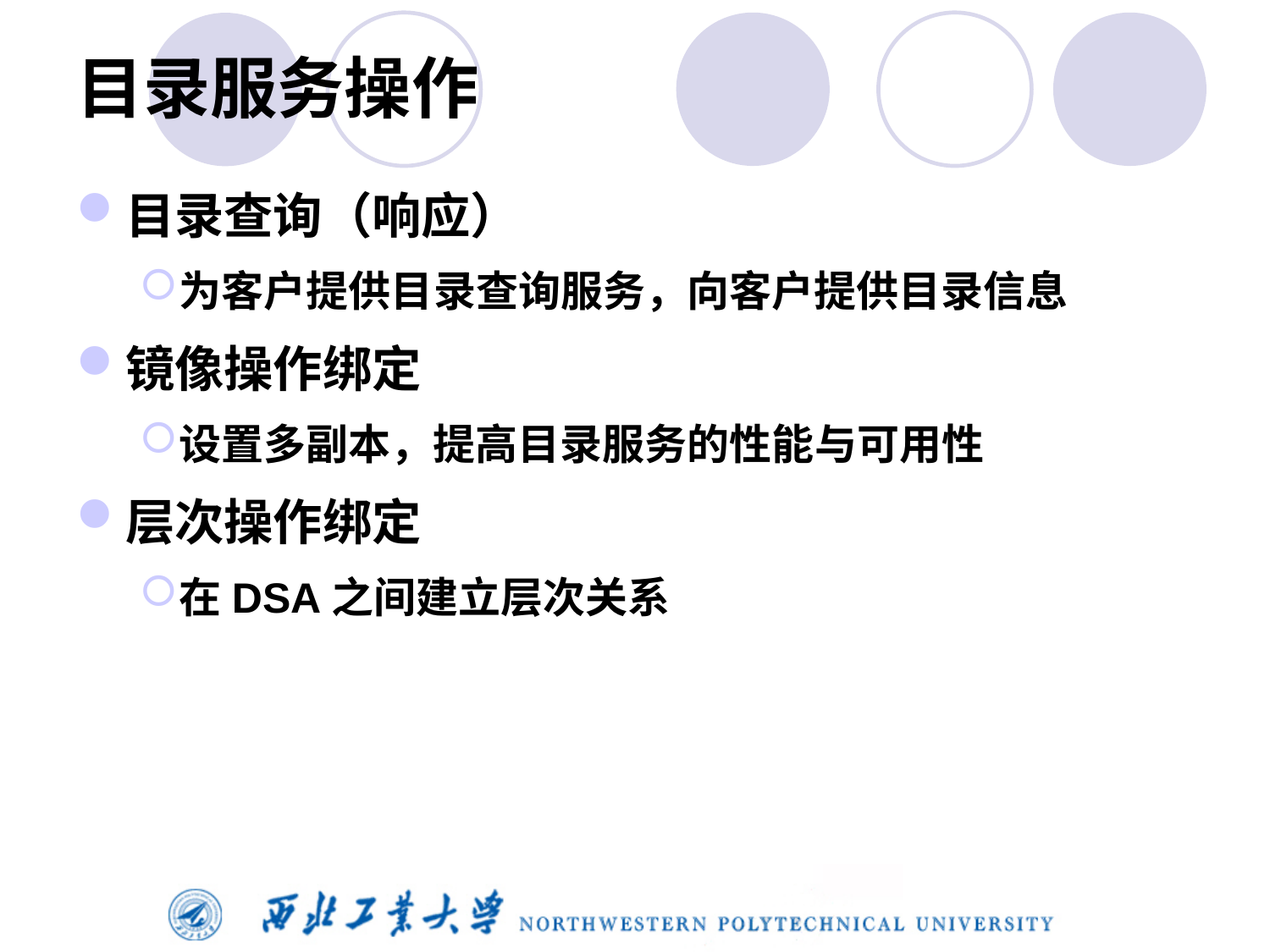

# 目录服务操作
目录查询（响应）
为客户提供目录查询服务，向客户提供目录信息
镜像操作绑定
设置多副本，提高目录服务的性能与可用性
层次操作绑定
在DSA之间建立层次关系